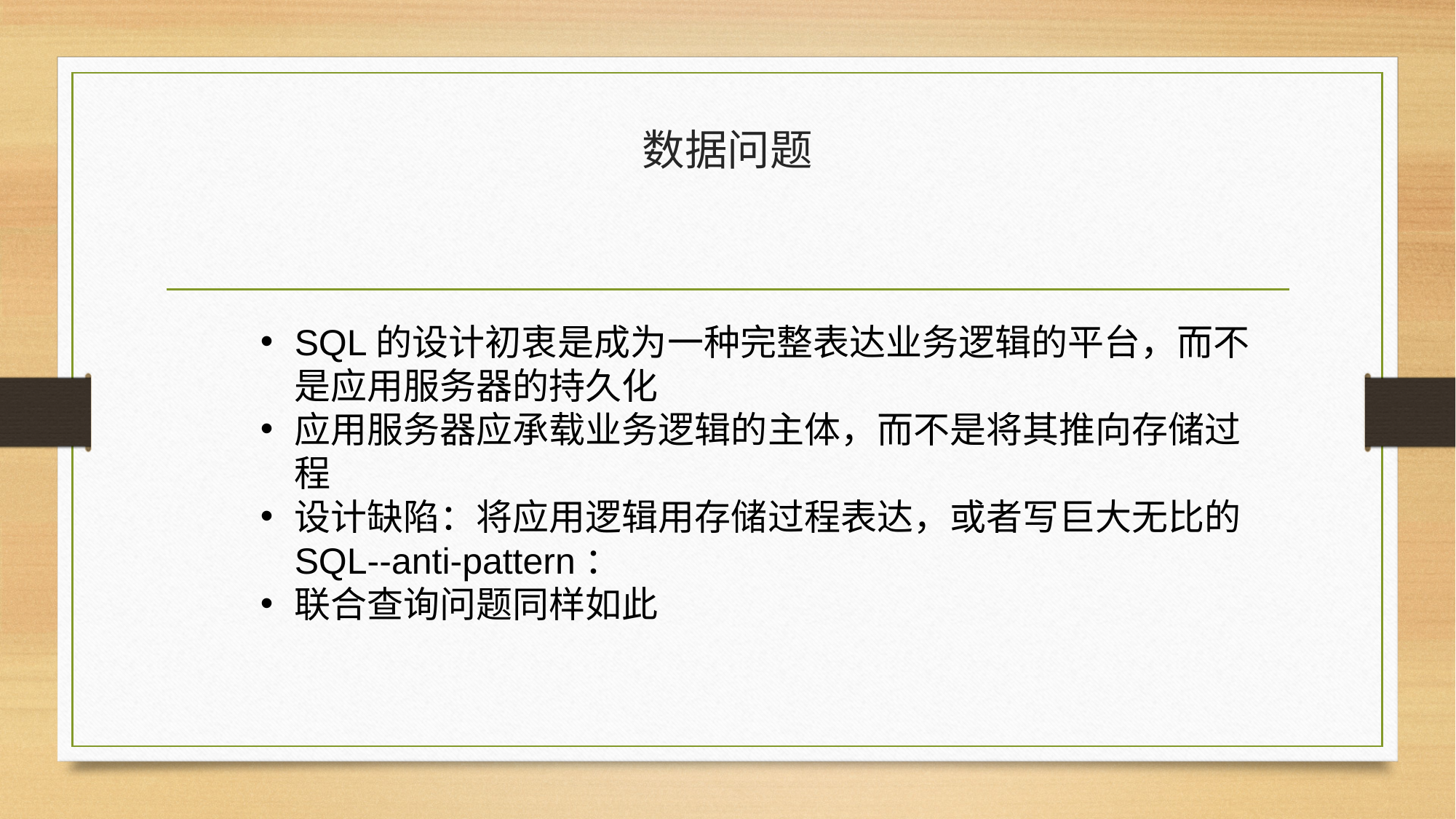

# 数据问题
SQL的设计初衷是成为一种完整表达业务逻辑的平台，而不是应用服务器的持久化
应用服务器应承载业务逻辑的主体，而不是将其推向存储过程
设计缺陷：将应用逻辑用存储过程表达，或者写巨大无比的SQL--anti-pattern：
联合查询问题同样如此